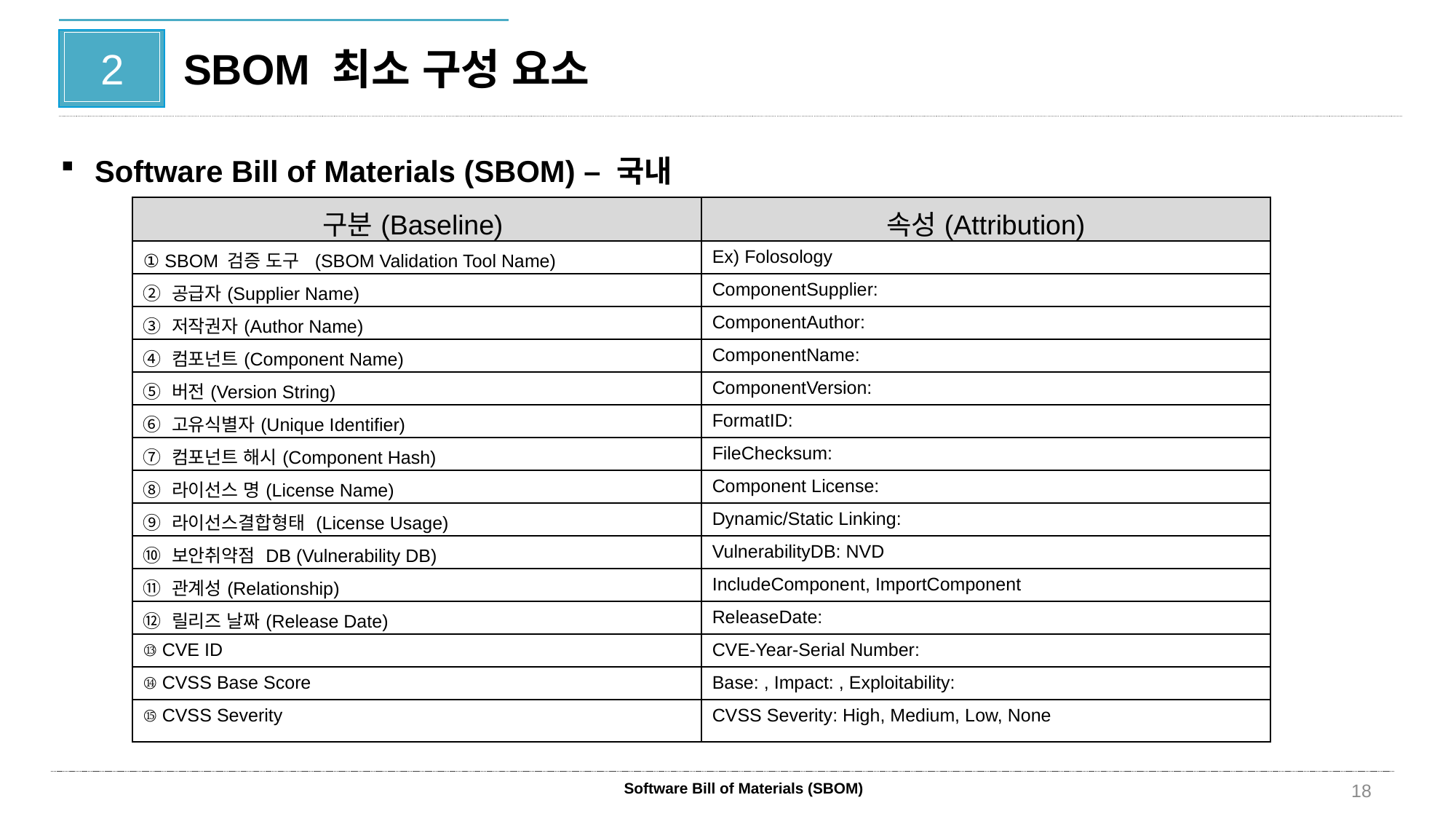

2
SBOM 최소 구성 요소
Software Bill of Materials (SBOM) – 국내
| 구분(Baseline) | 속성(Attribution) |
| --- | --- |
| ① SBOM 검증 도구 (SBOM Validation Tool Name) | Ex) Folosology |
| ② 공급자(Supplier Name) | ComponentSupplier: |
| ③ 저작권자(Author Name) | ComponentAuthor: |
| ④ 컴포넌트(Component Name) | ComponentName: |
| ⑤ 버전(Version String) | ComponentVersion: |
| ⑥ 고유식별자(Unique Identifier) | FormatID: |
| ⑦ 컴포넌트 해시(Component Hash) | FileChecksum: |
| ⑧ 라이선스 명(License Name) | Component License: |
| ⑨ 라이선스결합형태 (License Usage) | Dynamic/Static Linking: |
| ⑩ 보안취약점 DB (Vulnerability DB) | VulnerabilityDB: NVD |
| ⑪ 관계성(Relationship) | IncludeComponent, ImportComponent |
| ⑫ 릴리즈 날짜(Release Date) | ReleaseDate: |
| ⑬ CVE ID | CVE-Year-Serial Number: |
| ⑭ CVSS Base Score | Base: , Impact: , Exploitability: |
| ⑮ CVSS Severity | CVSS Severity: High, Medium, Low, None |